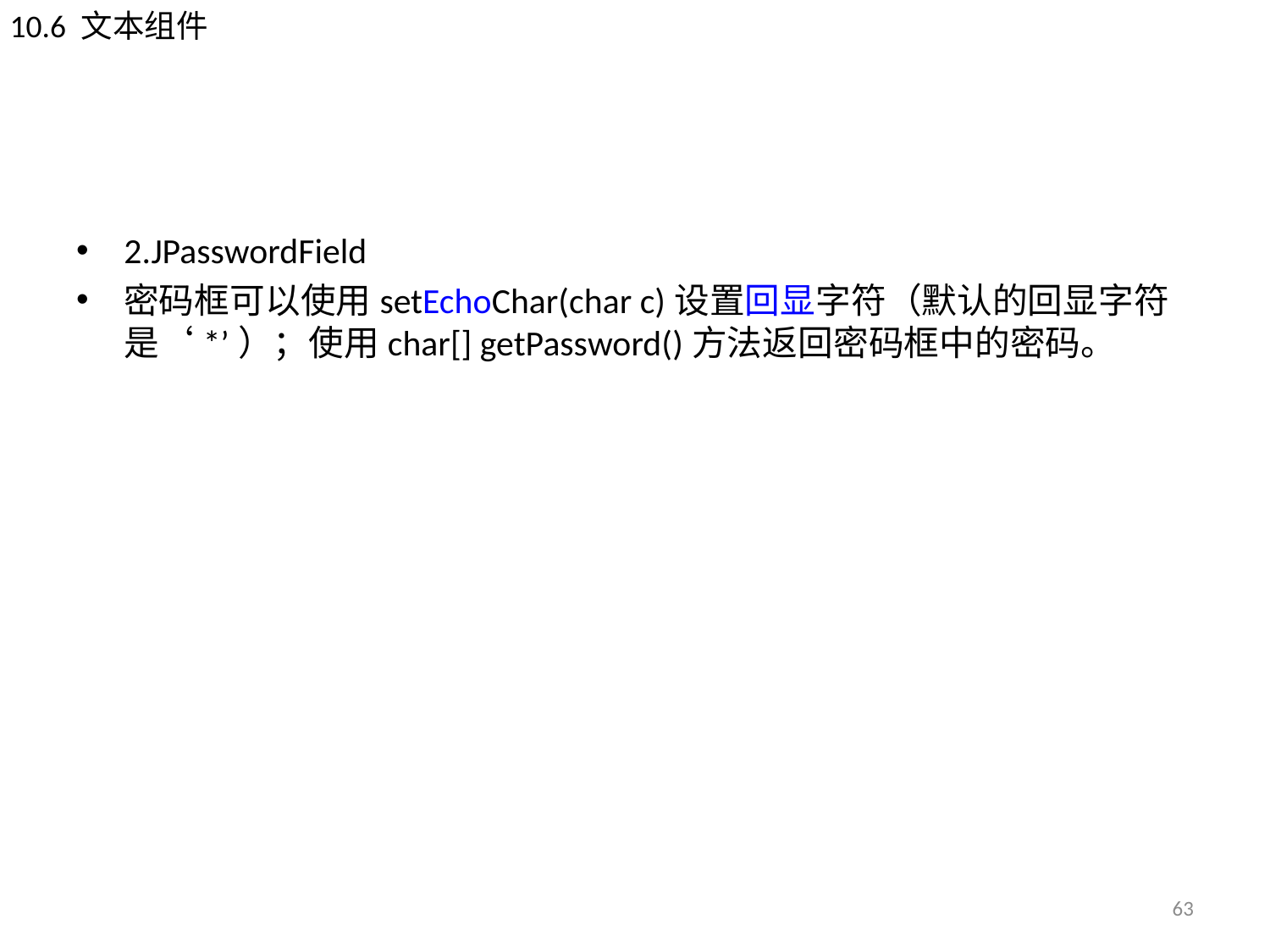

10.6 文本组件
#
2.JPasswordField
密码框可以使用setEchoChar(char c)设置回显字符（默认的回显字符是‘*’）；使用char[] getPassword()方法返回密码框中的密码。

63